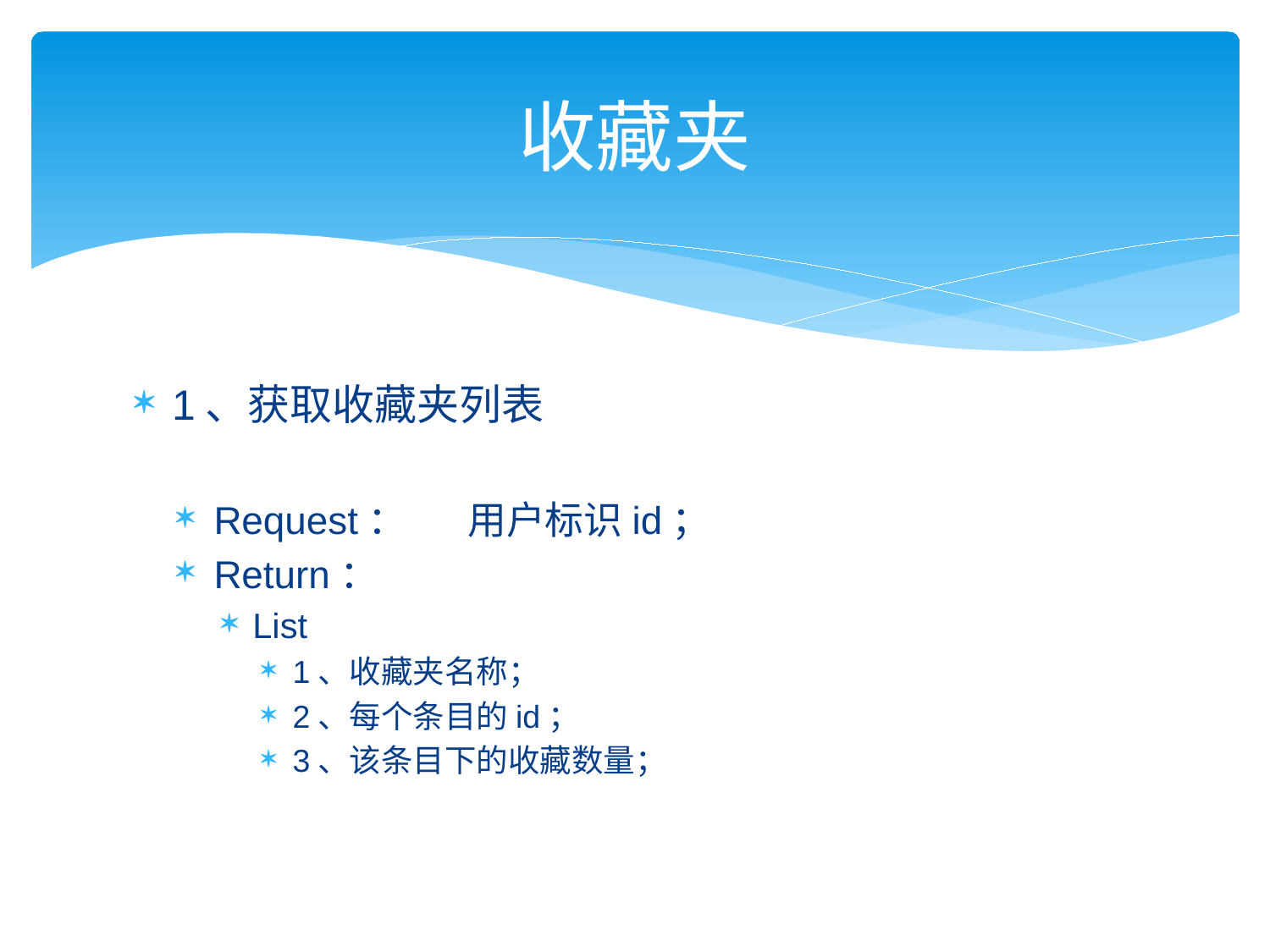

# 收藏夹
1、获取收藏夹列表

Request：	用户标识id；
Return：
List
1、收藏夹名称；
2、每个条目的id；
3、该条目下的收藏数量；